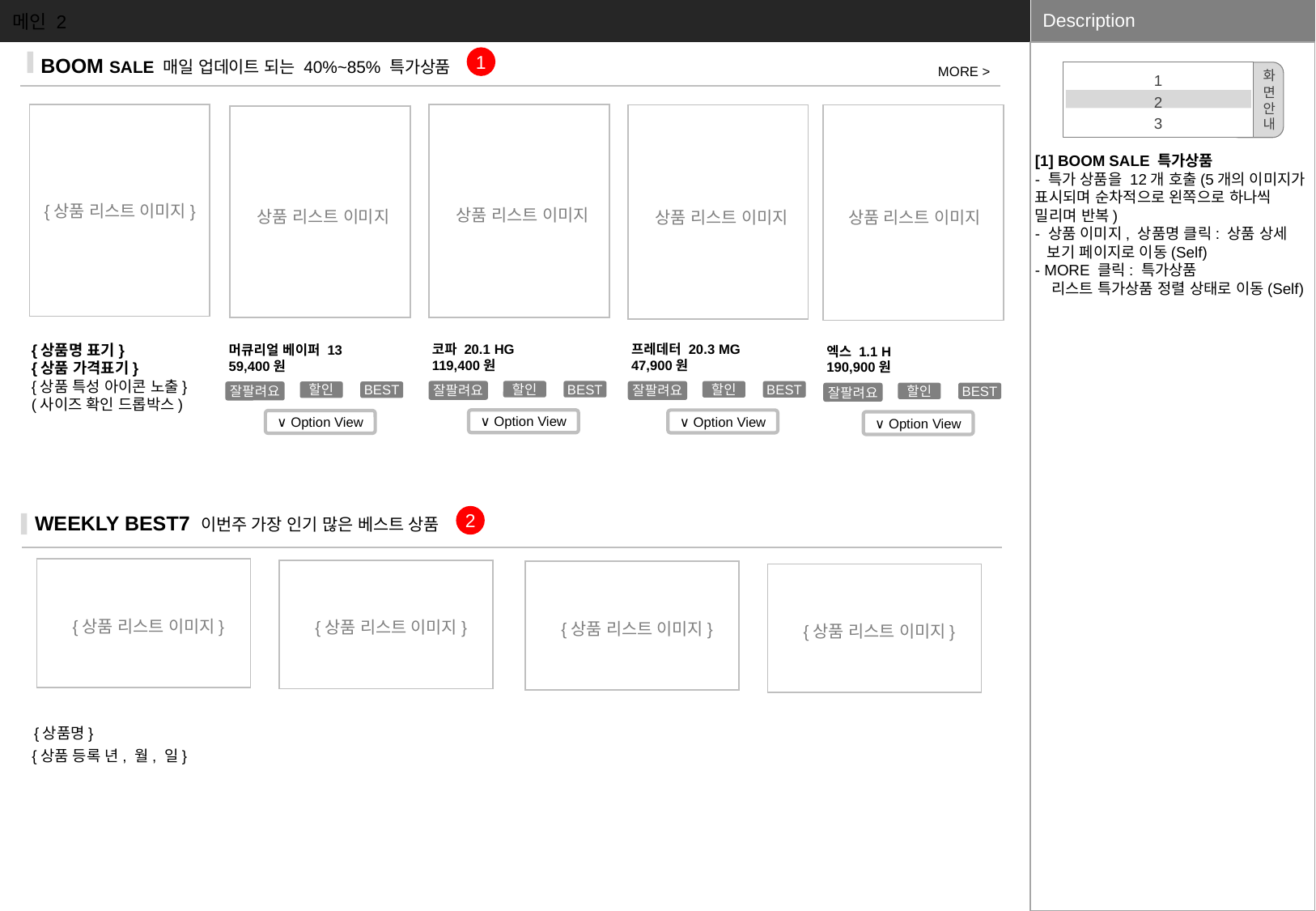

메인 2

[1] BOOM SALE 특가상품
- 특가 상품을 12개 호출(5개의 이미지가 표시되며 순차적으로 왼쪽으로 하나씩 밀리며 반복)
- 상품 이미지, 상품명 클릭: 상품 상세
  보기 페이지로 이동(Self)
- MORE 클릭: 특가상품
   리스트 특가상품 정렬 상태로 이동(Self)
 BOOM SALE 매일 업데이트 되는 40%~85% 특가상품
1
MORE >

1
2
3
화
면
안
내

|  |
| --- |
|  |
| --- |
|  |
| --- |
|  |
| --- |
|  |
| --- |
{상품 리스트 이미지}
상품 리스트 이미지
상품 리스트 이미지
상품 리스트 이미지
상품 리스트 이미지
{상품명 표기}
{상품 가격표기}
{상품 특성 아이콘 노출}
(사이즈 확인 드롭박스)
코파 20.1 HG
119,400원
프레데터 20.3 MG
47,900원
머큐리얼 베이퍼 13
59,400원
엑스 1.1 H
190,900원
잘팔려요
할인
BEST
잘팔려요
할인
BEST
잘팔려요
할인
BEST
잘팔려요
할인
BEST
∨ Option View
∨ Option View
∨ Option View
∨ Option View
 WEEKLY BEST7 이번주 가장 인기 많은 베스트 상품
2

|  |
| --- |
|  |
| --- |
|  |
| --- |
|  |
| --- |
{상품 리스트 이미지}
{상품 리스트 이미지}
{상품 리스트 이미지}
{상품 리스트 이미지}
{상품명}
{상품 등록 년, 월, 일}